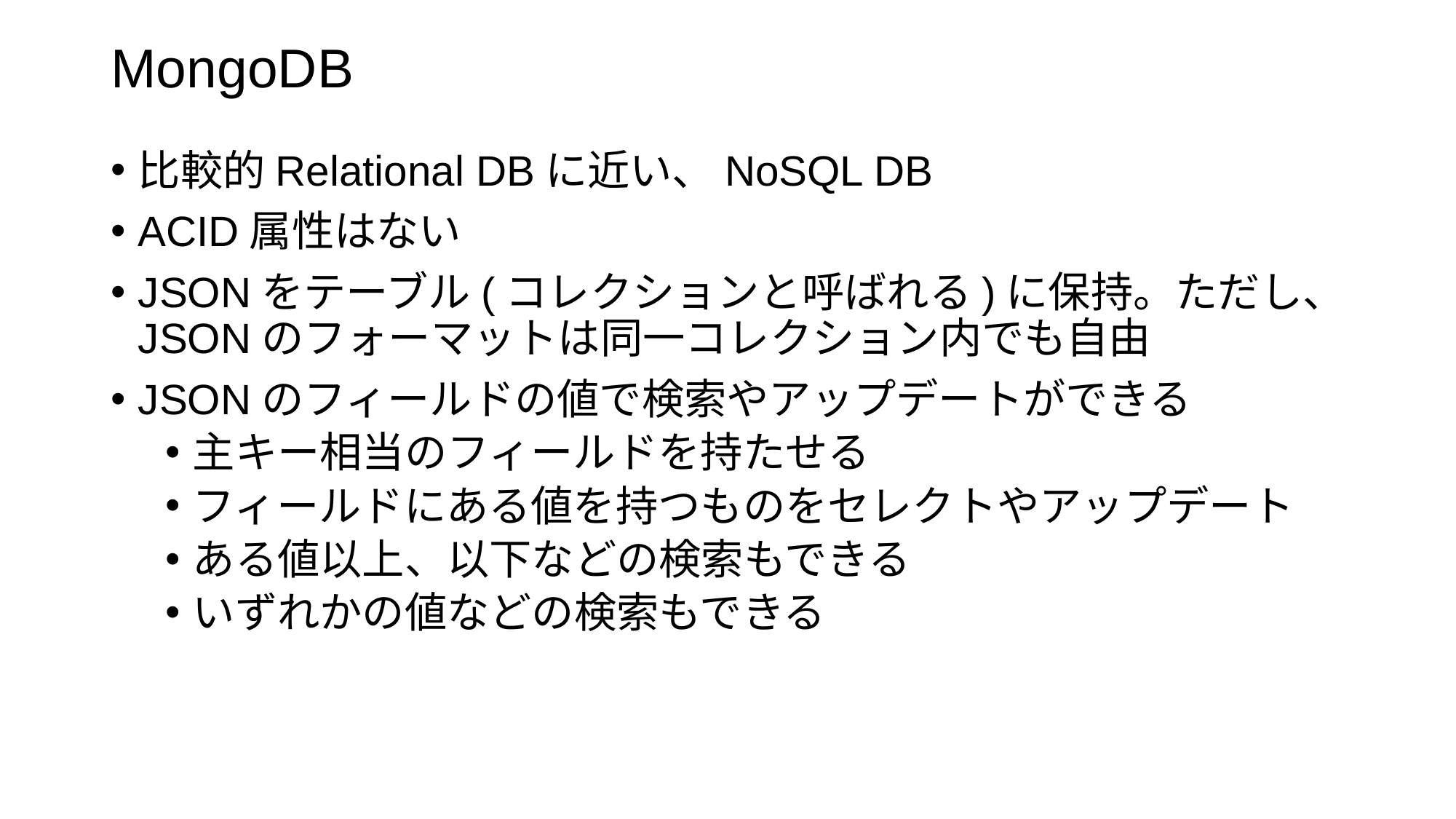

# MongoDB
比較的Relational DBに近い、NoSQL DB
ACID属性はない
JSONをテーブル(コレクションと呼ばれる)に保持。ただし、JSONのフォーマットは同一コレクション内でも自由
JSONのフィールドの値で検索やアップデートができる
主キー相当のフィールドを持たせる
フィールドにある値を持つものをセレクトやアップデート
ある値以上、以下などの検索もできる
いずれかの値などの検索もできる